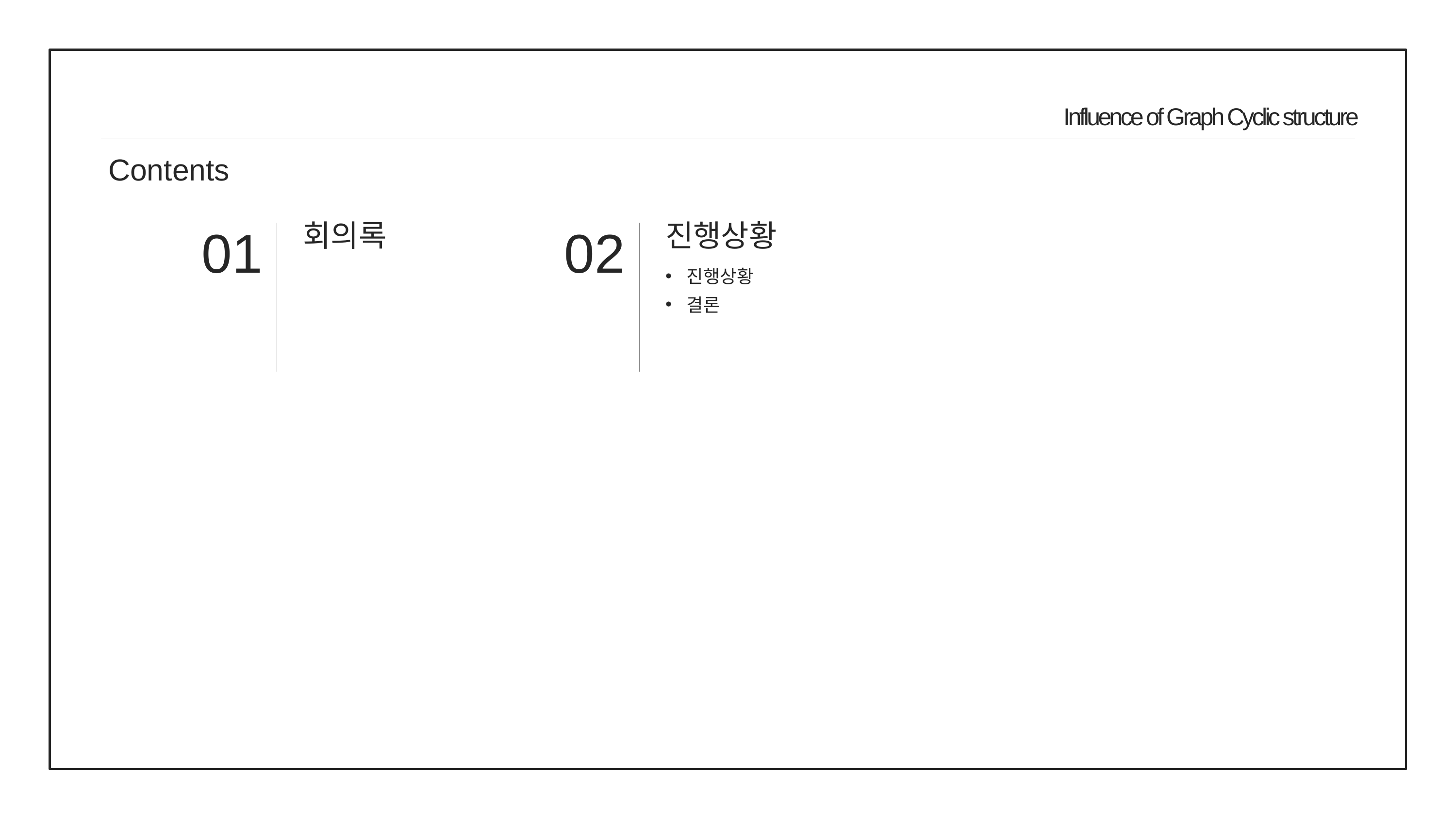

Influence of Graph Cyclic structure
Contents
회의록
01

진행상황
02
진행상황
결론